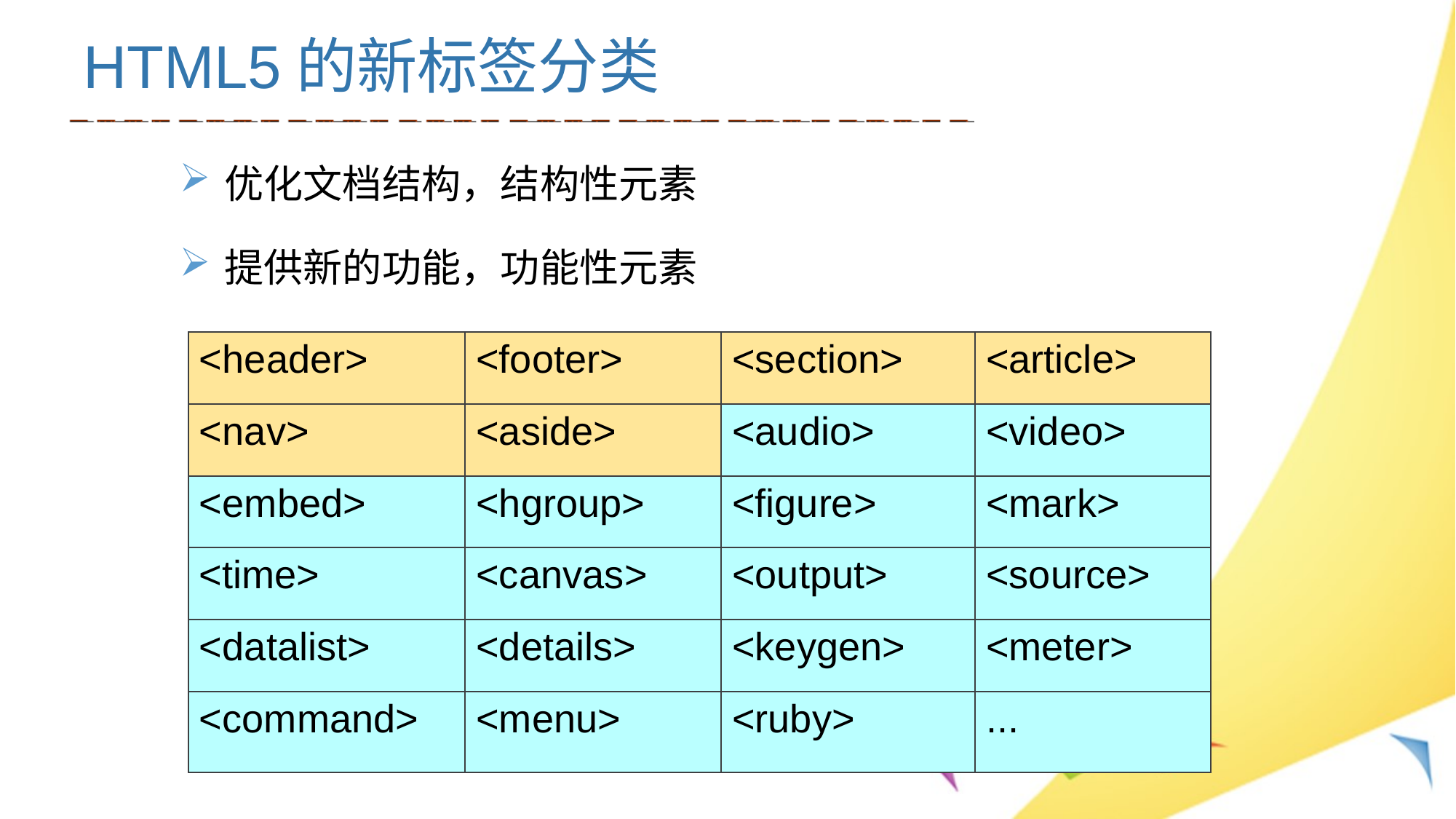

HTML5的新标签分类
优化文档结构，结构性元素
提供新的功能，功能性元素
| <header> | <footer> | <section> | <article> |
| --- | --- | --- | --- |
| <nav> | <aside> | <audio> | <video> |
| <embed> | <hgroup> | <figure> | <mark> |
| <time> | <canvas> | <output> | <source> |
| <datalist> | <details> | <keygen> | <meter> |
| <command> | <menu> | <ruby> | ... |